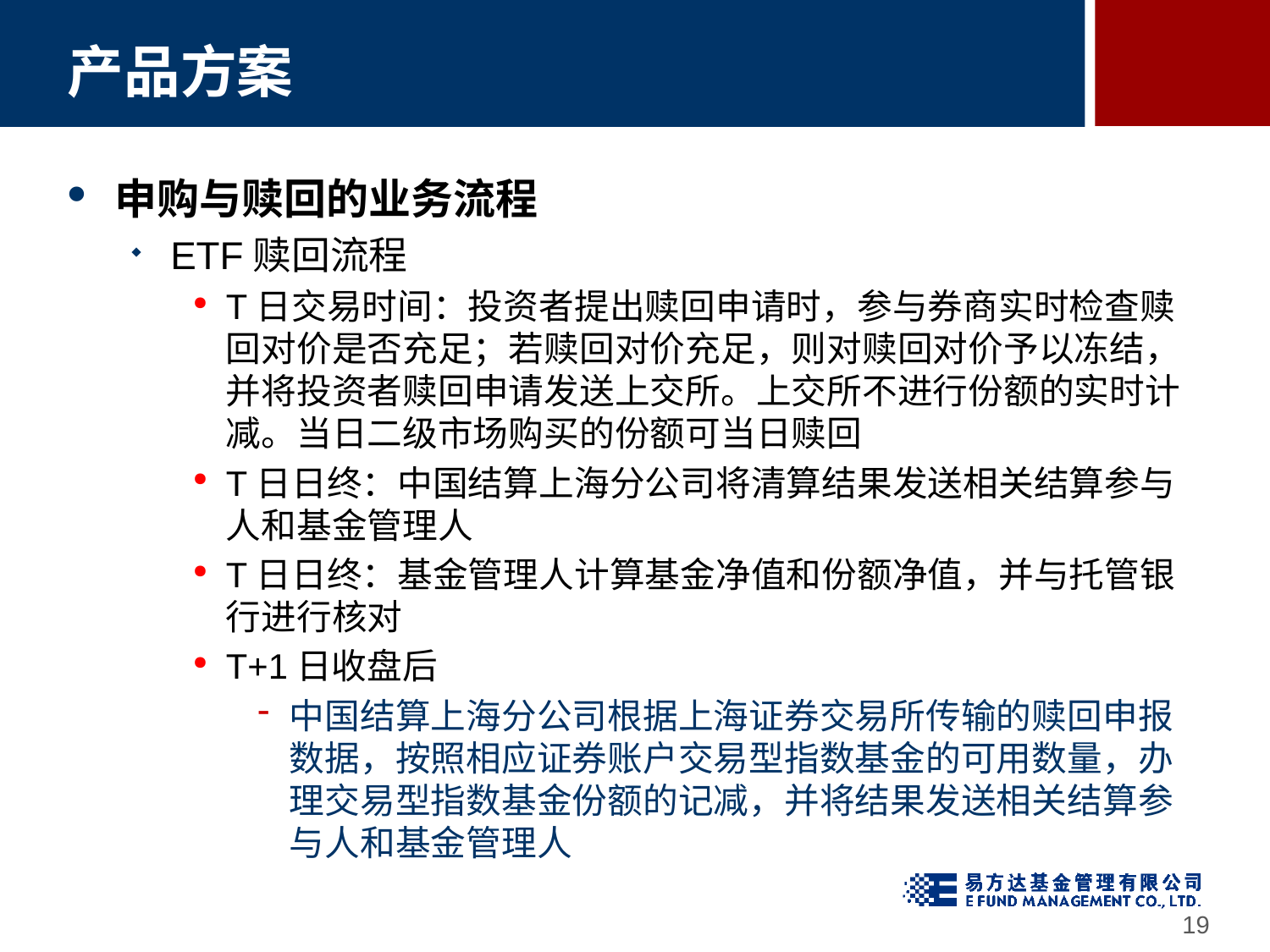

# 产品方案
申购与赎回的业务流程
ETF赎回流程
T日交易时间：投资者提出赎回申请时，参与券商实时检查赎回对价是否充足；若赎回对价充足，则对赎回对价予以冻结，并将投资者赎回申请发送上交所。上交所不进行份额的实时计减。当日二级市场购买的份额可当日赎回
T日日终：中国结算上海分公司将清算结果发送相关结算参与人和基金管理人
T日日终：基金管理人计算基金净值和份额净值，并与托管银行进行核对
T+1日收盘后
中国结算上海分公司根据上海证券交易所传输的赎回申报数据，按照相应证券账户交易型指数基金的可用数量，办理交易型指数基金份额的记减，并将结果发送相关结算参与人和基金管理人